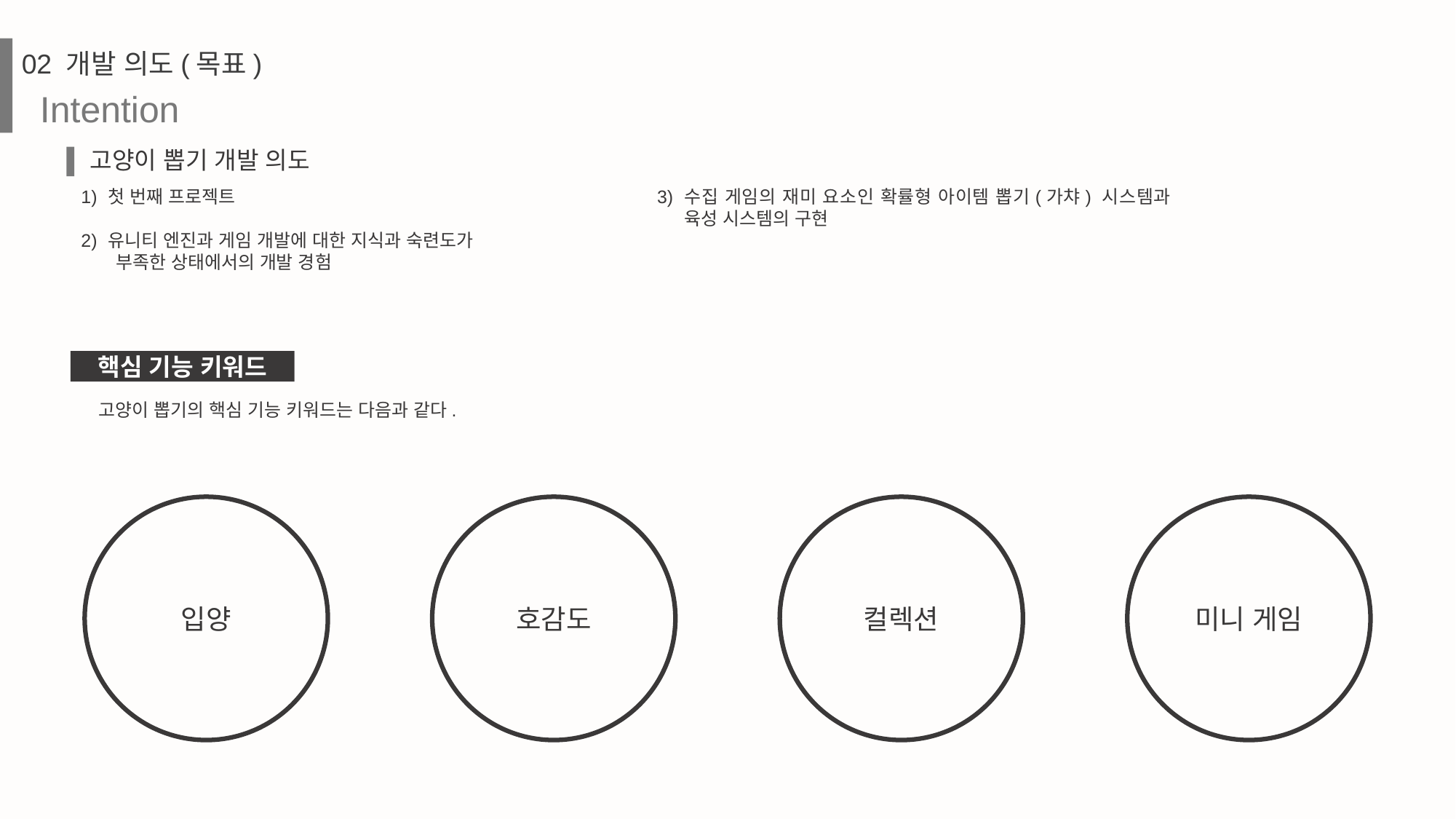

02 개발 의도(목표)
Intention
고양이 뽑기 개발 의도

첫 번째 프로젝트

유니티 엔진과 게임 개발에 대한 지식과 숙련도가
      부족한 상태에서의 개발 경험
수집 게임의 재미 요소인 확률형 아이템 뽑기(가챠) 시스템과 육성 시스템의 구현

핵심 기능 키워드
고양이 뽑기의 핵심 기능 키워드는 다음과 같다.
입양
호감도
컬렉션
미니 게임